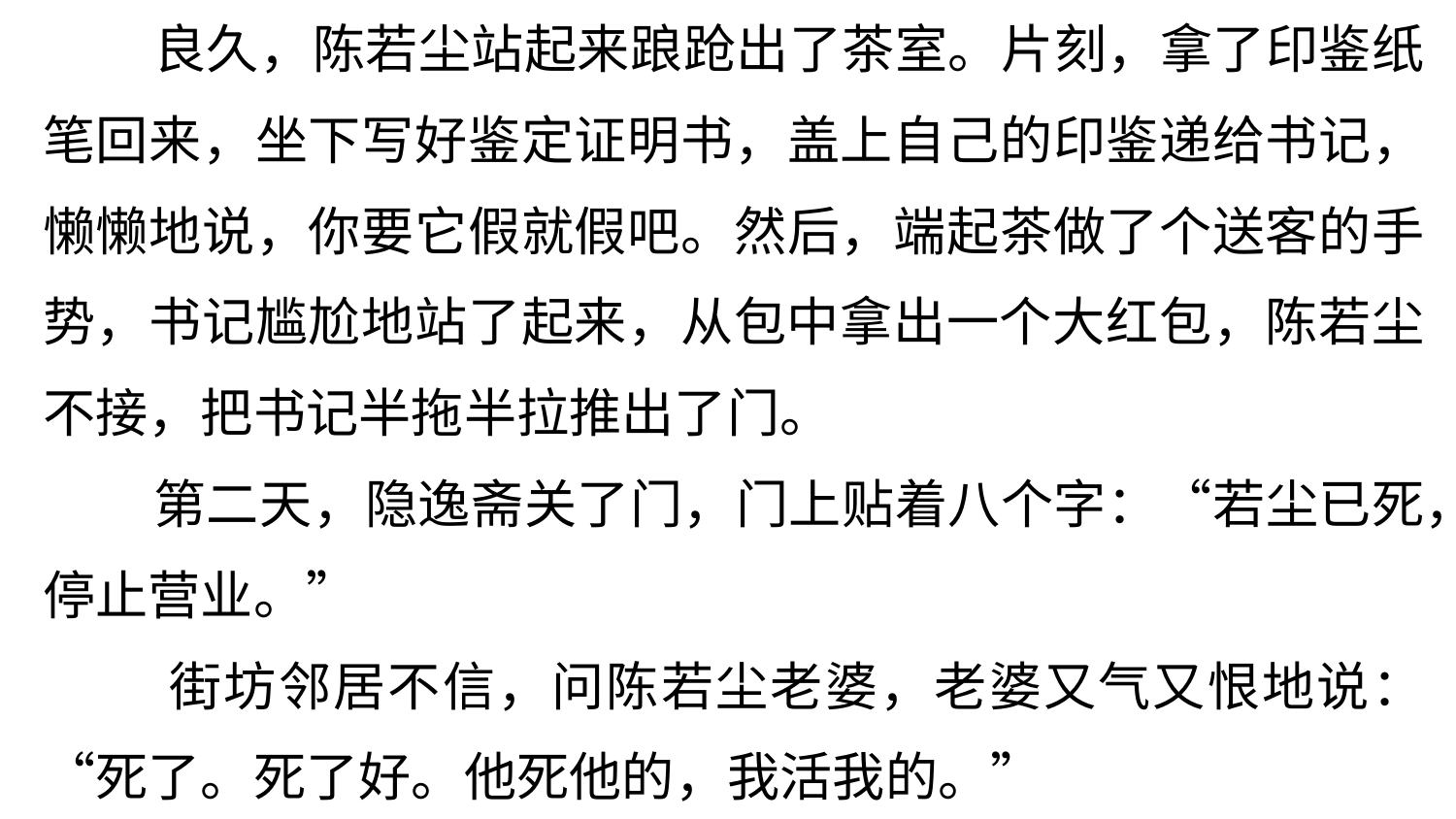

良久，陈若尘站起来踉跄出了茶室。片刻，拿了印鉴纸笔回来，坐下写好鉴定证明书，盖上自己的印鉴递给书记，懒懒地说，你要它假就假吧。然后，端起茶做了个送客的手势，书记尴尬地站了起来，从包中拿出一个大红包，陈若尘不接，把书记半拖半拉推出了门。
        第二天，隐逸斋关了门，门上贴着八个字：“若尘已死，停止营业。”
        街坊邻居不信，问陈若尘老婆，老婆又气又恨地说：“死了。死了好。他死他的，我活我的。”